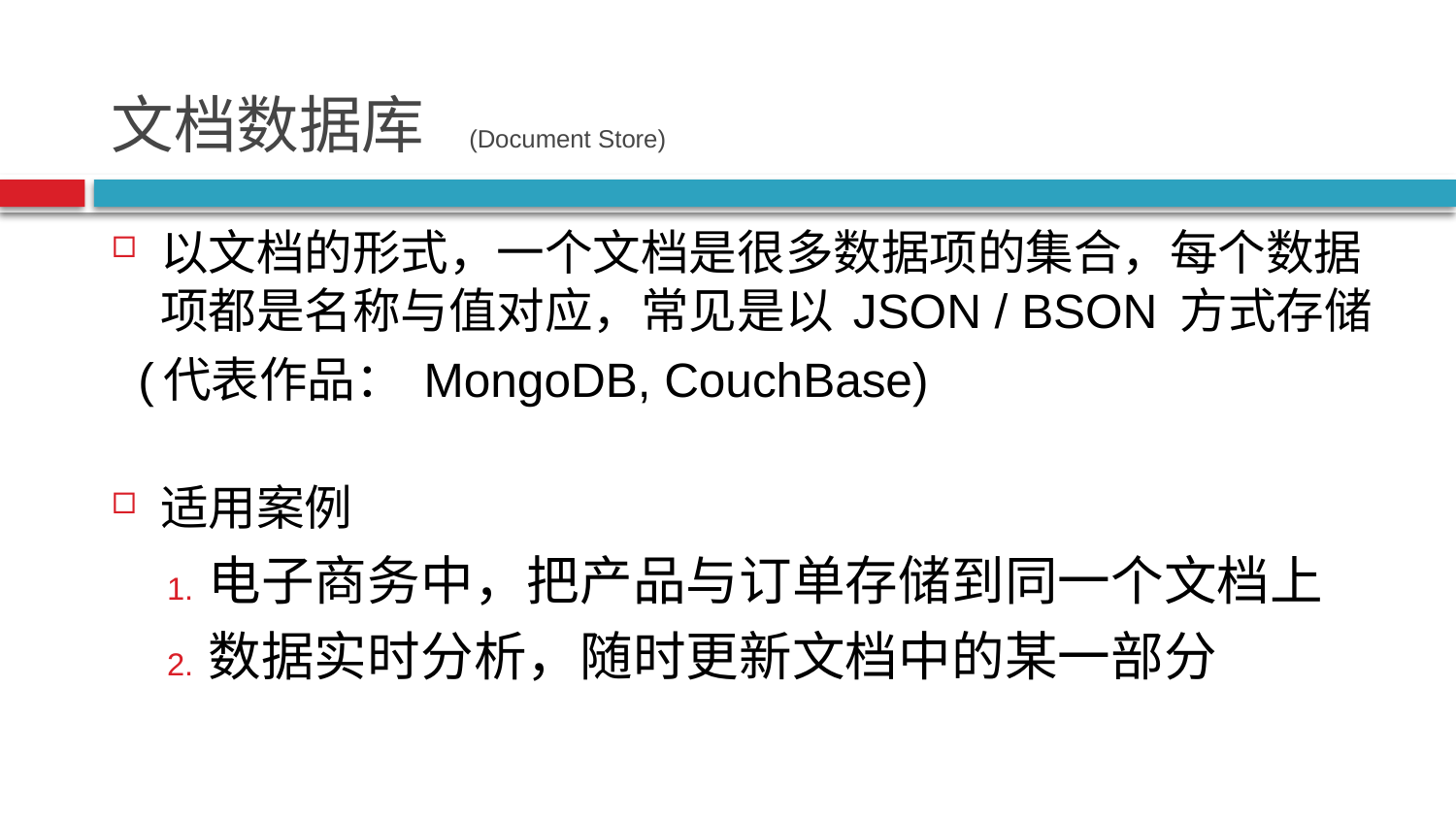

# 文档数据库 (Document Store)
以文档的形式，一个文档是很多数据项的集合，每个数据项都是名称与值对应，常见是以 JSON / BSON 方式存储
  (代表作品： MongoDB, CouchBase)

适用案例
电子商务中，把产品与订单存储到同一个文档上
数据实时分析，随时更新文档中的某一部分